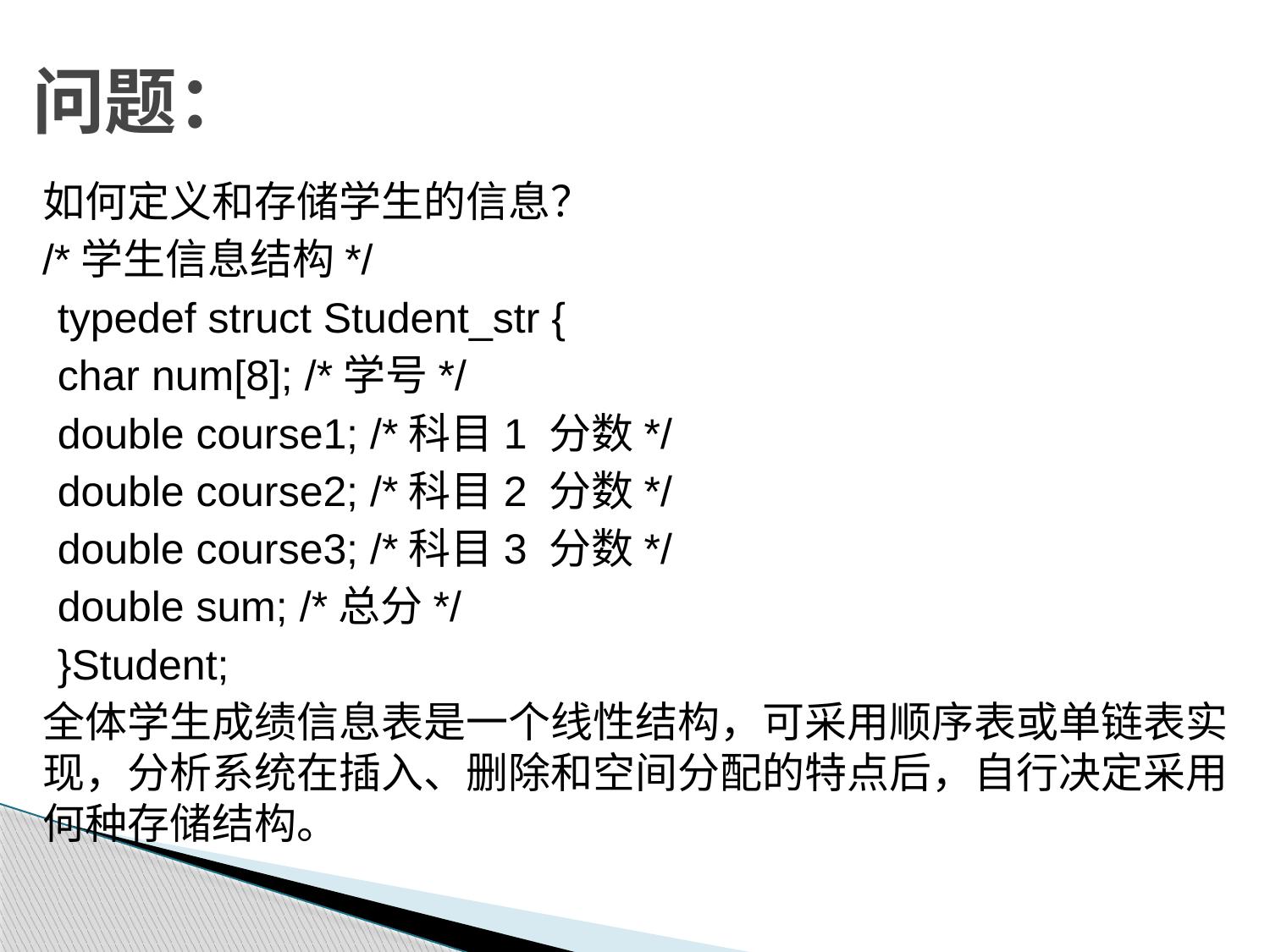

# 问题：
如何定义和存储学生的信息？
/*学生信息结构*/
typedef struct Student_str {
char num[8]; /*学号*/
double course1; /*科目1 分数*/
double course2; /*科目2 分数*/
double course3; /*科目3 分数*/
double sum; /*总分*/
}Student;
全体学生成绩信息表是一个线性结构，可采用顺序表或单链表实现，分析系统在插入、删除和空间分配的特点后，自行决定采用何种存储结构。